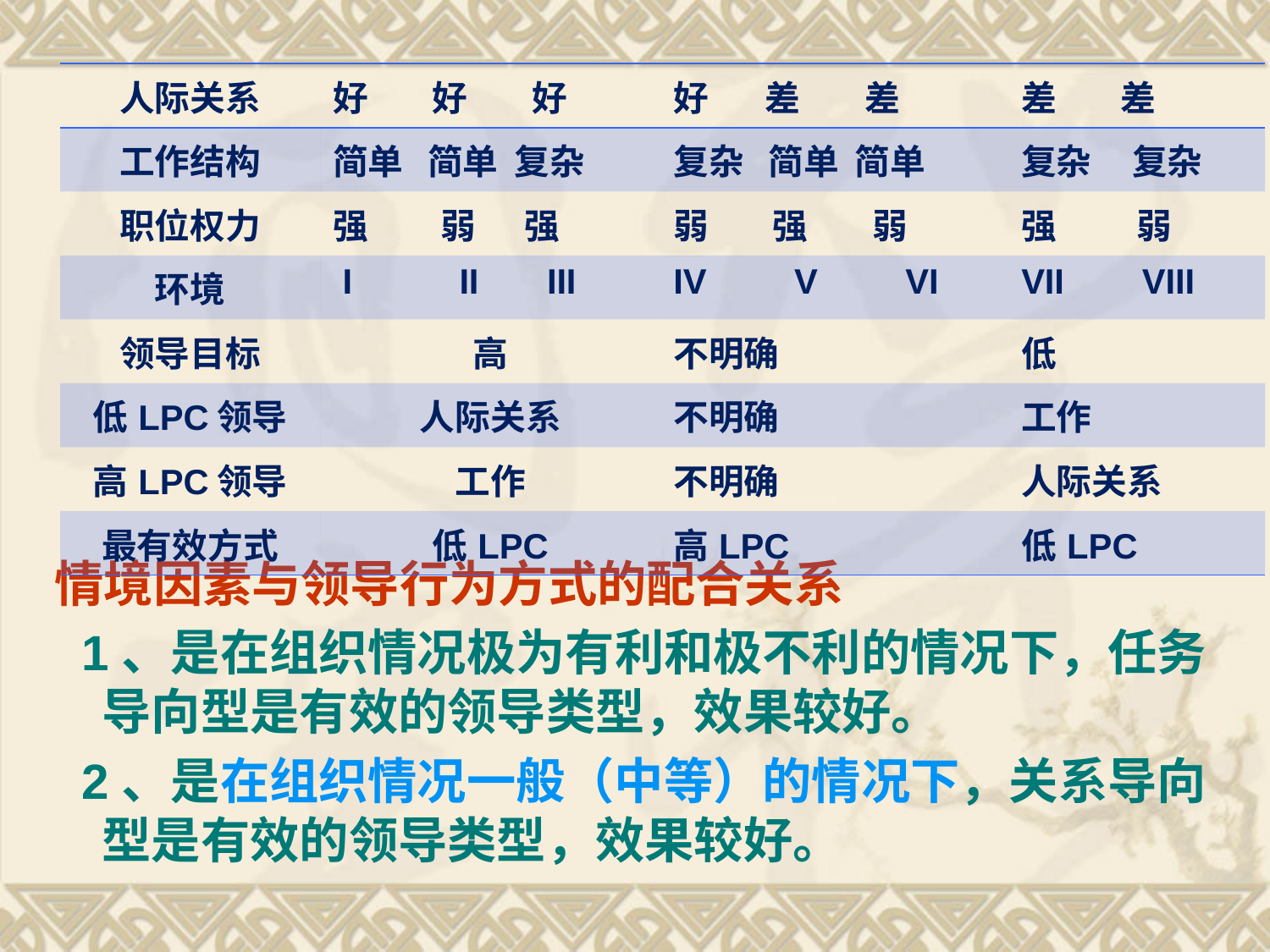

| 人际关系 | 好 好 好 | 好 差 差 | 差 差 |
| --- | --- | --- | --- |
| 工作结构 | 简单 简单 复杂 | 复杂 简单 简单 | 复杂 复杂 |
| 职位权力 | 强 弱 强 | 弱 强 弱 | 强 弱 |
| 环境 | I II III | IV V VI | VII VIII |
| 领导目标 | 高 | 不明确 | 低 |
| 低LPC领导 | 人际关系 | 不明确 | 工作 |
| 高LPC领导 | 工作 | 不明确 | 人际关系 |
| 最有效方式 | 低LPC | 高LPC | 低LPC |
情境因素与领导行为方式的配合关系
  1、是在组织情况极为有利和极不利的情况下，任务导向型是有效的领导类型，效果较好。
  2、是在组织情况一般（中等）的情况下，关系导向型是有效的领导类型，效果较好。